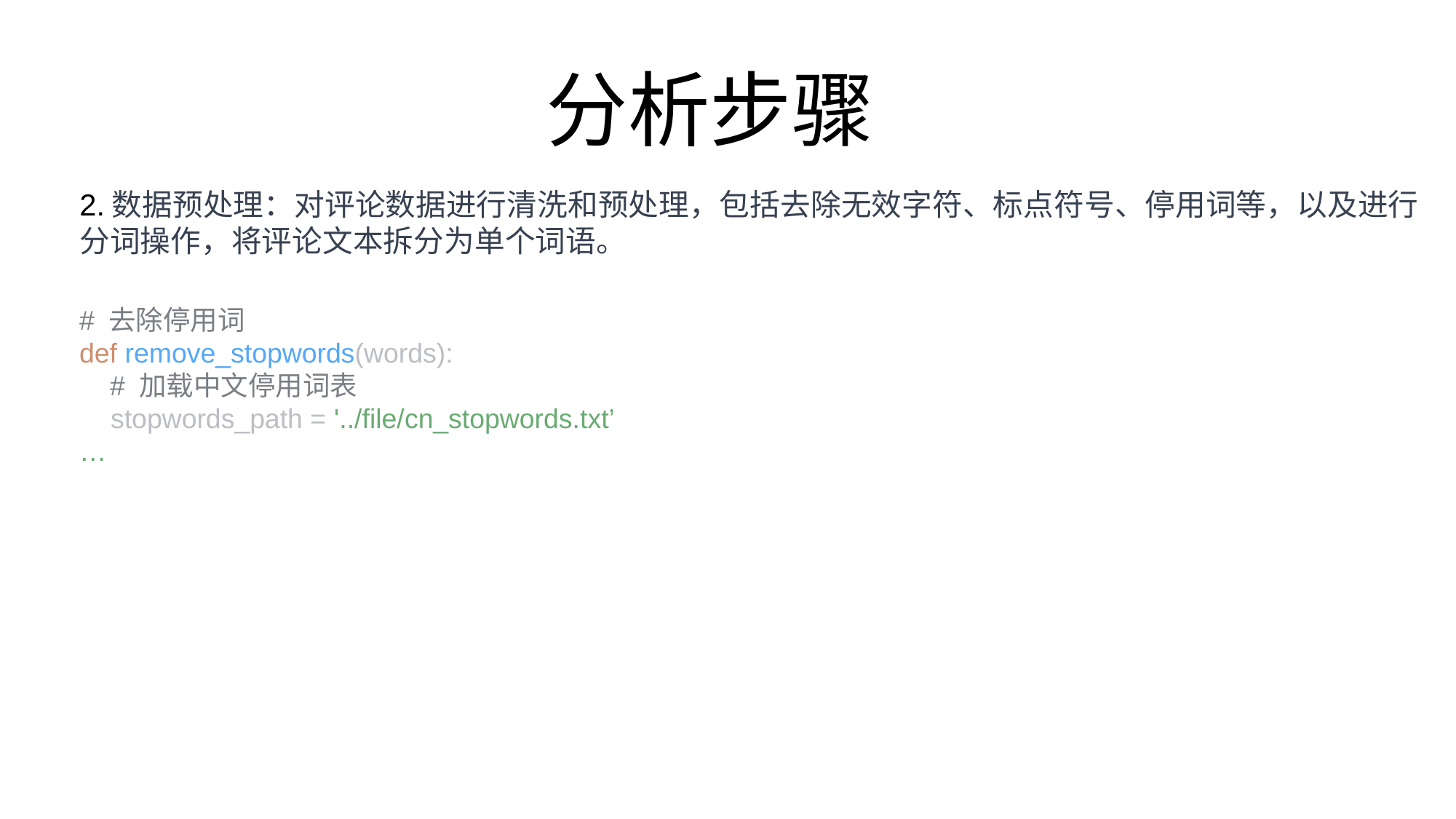

分析步骤
2.数据预处理：对评论数据进行清洗和预处理，包括去除无效字符、标点符号、停用词等，以及进行分词操作，将评论文本拆分为单个词语。
# 去除停用词 def remove_stopwords(words): # 加载中文停用词表 stopwords_path = '../file/cn_stopwords.txt’
…